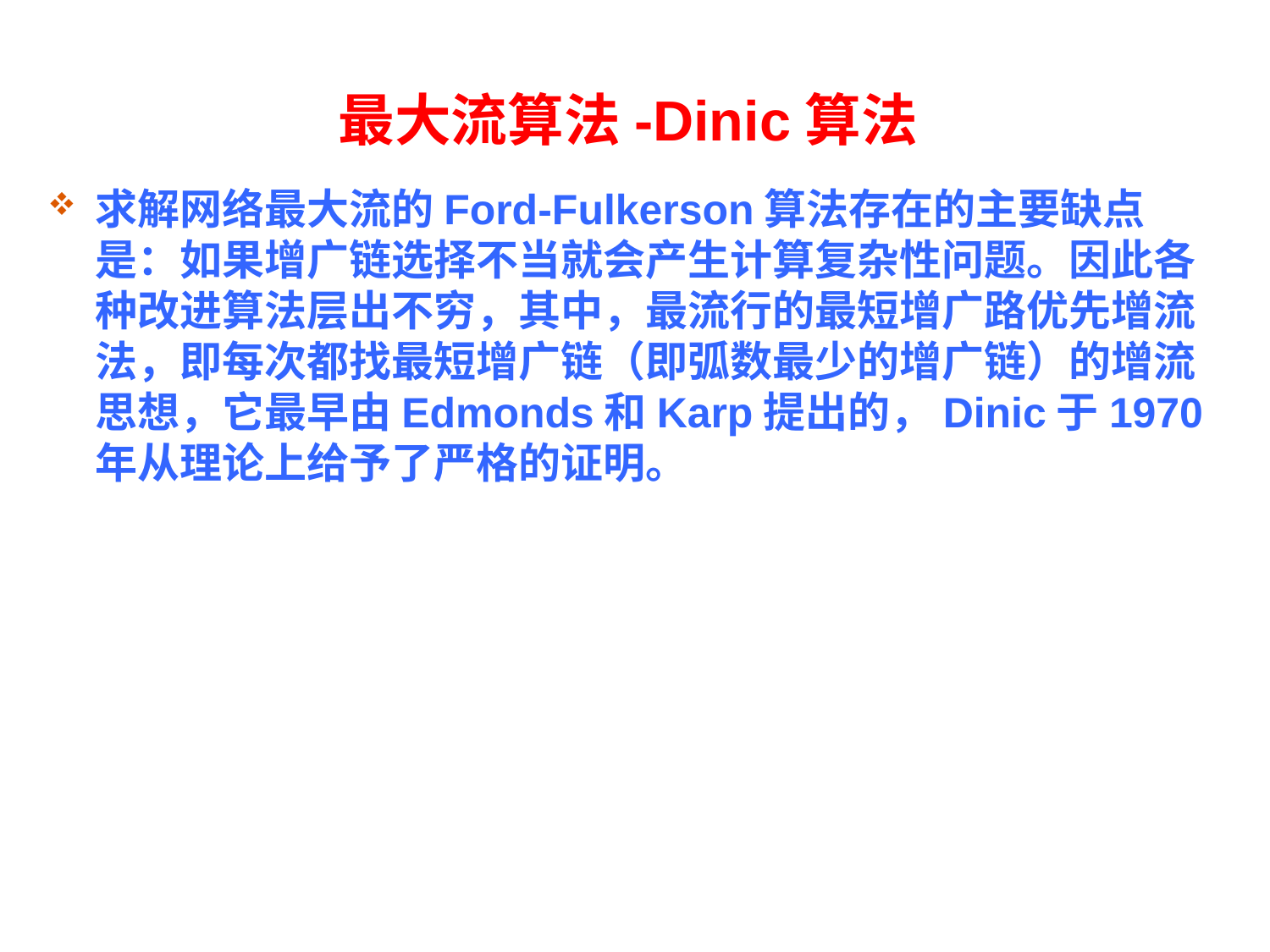

# 最大流算法-Dinic算法
求解网络最大流的Ford-Fulkerson算法存在的主要缺点是：如果增广链选择不当就会产生计算复杂性问题。因此各种改进算法层出不穷，其中，最流行的最短增广路优先增流法，即每次都找最短增广链（即弧数最少的增广链）的增流思想，它最早由Edmonds和Karp提出的，Dinic于1970年从理论上给予了严格的证明。